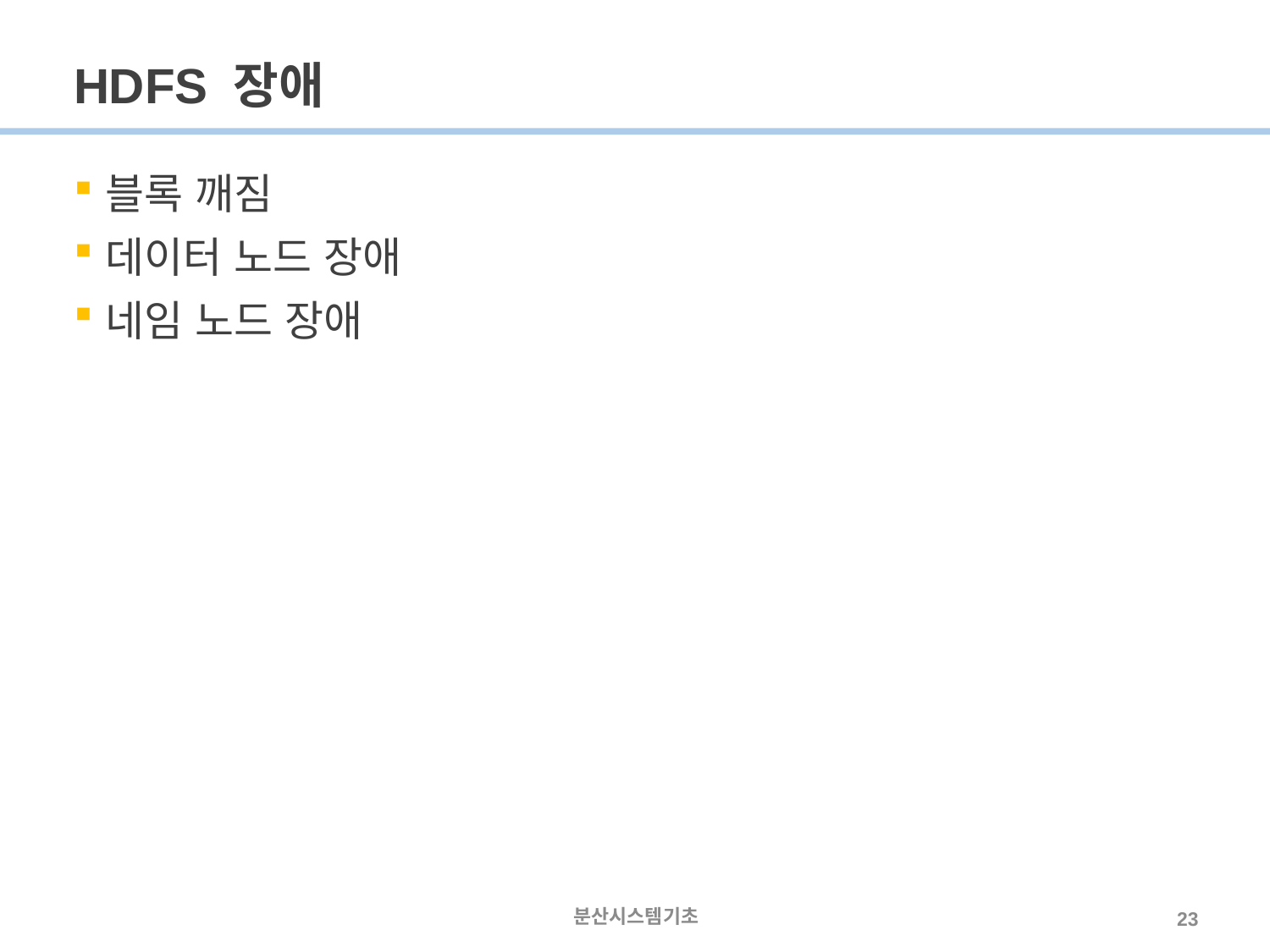

# HDFS 장애
블록 깨짐
데이터 노드 장애
네임 노드 장애
분산시스템기초
23